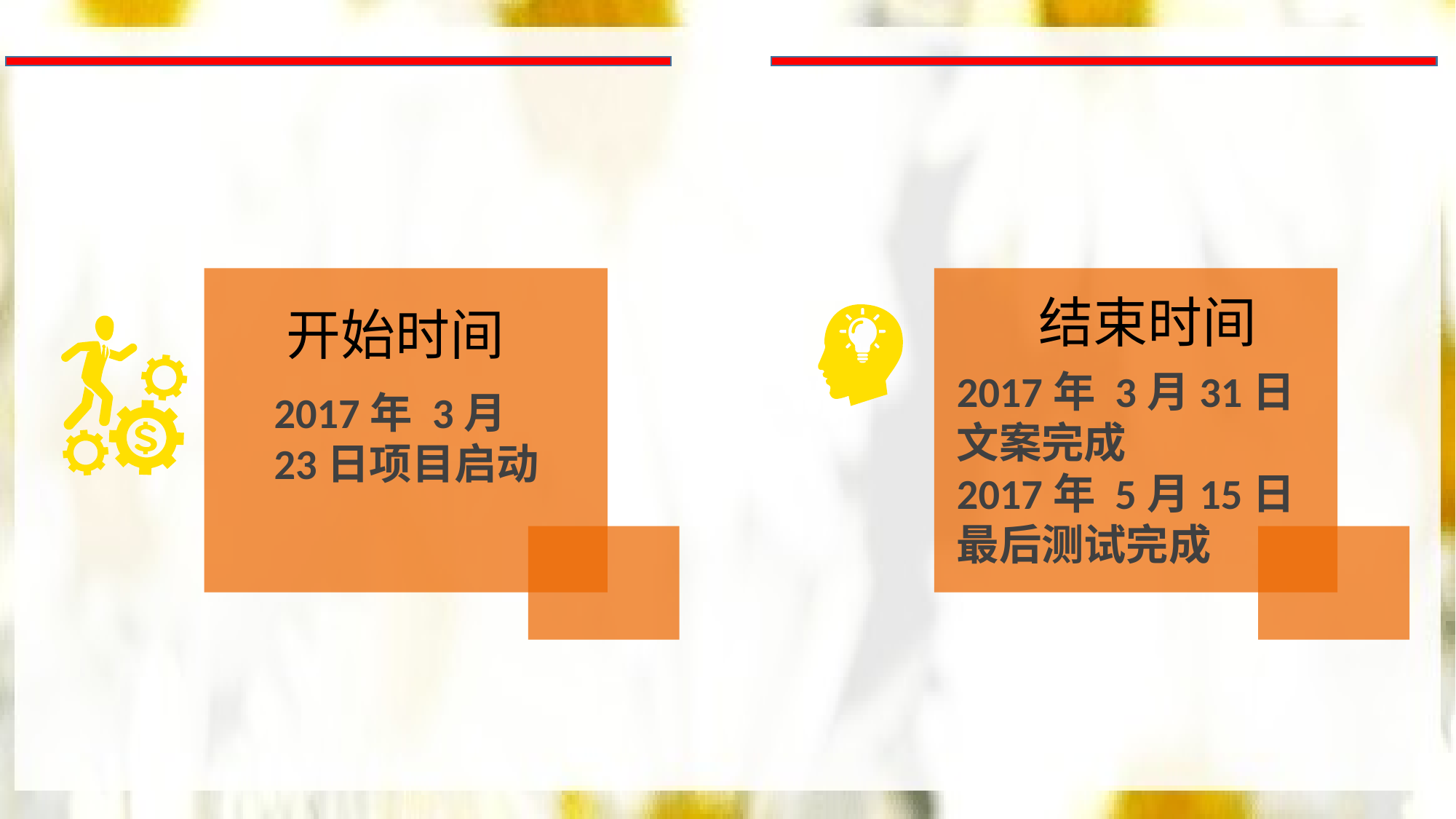

结束时间
开始时间

2017年 3月31日
文案完成
2017年 5月15日
最后测试完成
2017年 3月23日项目启动